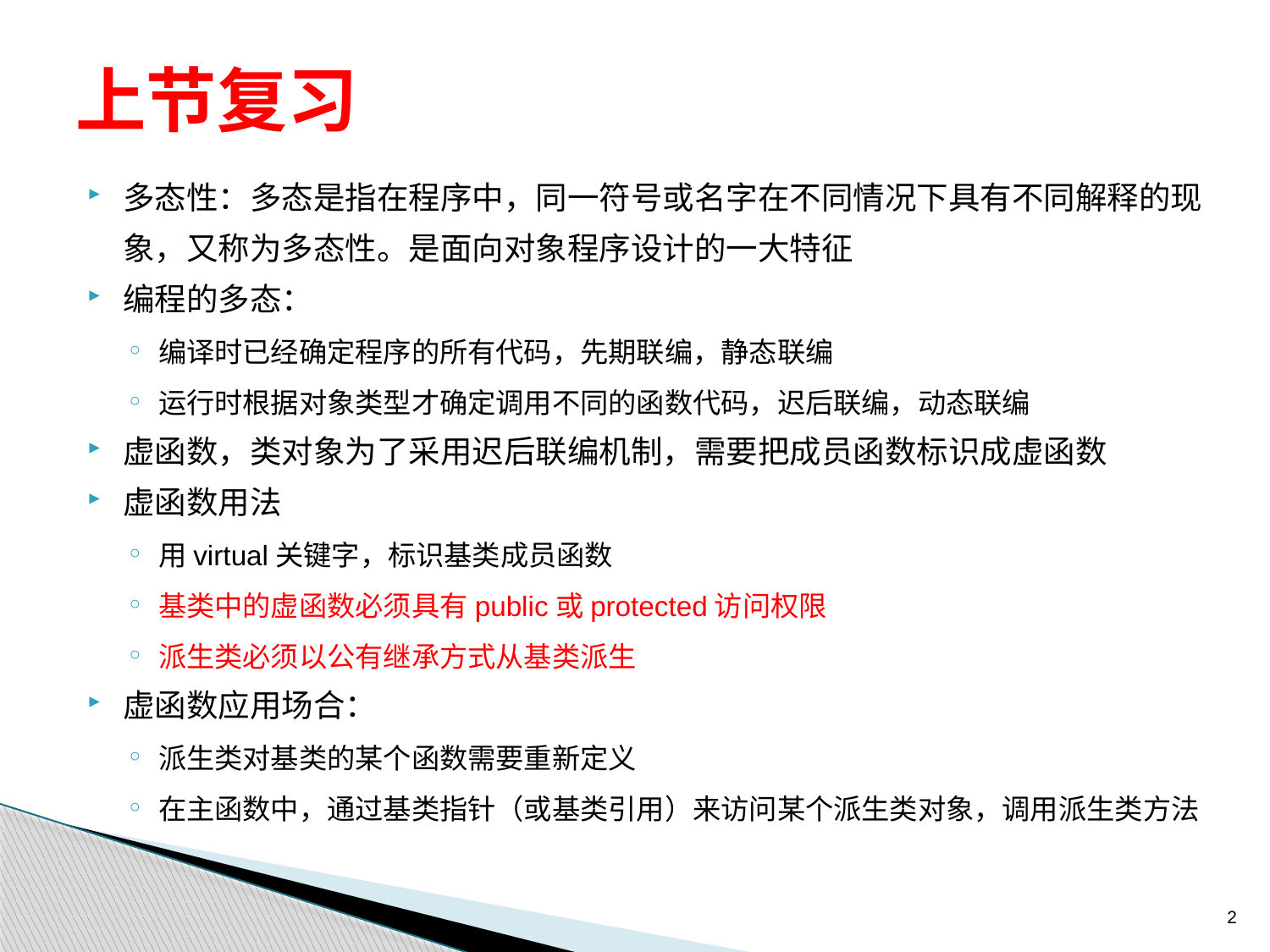

# 上节复习
多态性：多态是指在程序中，同一符号或名字在不同情况下具有不同解释的现象，又称为多态性。是面向对象程序设计的一大特征
编程的多态：
编译时已经确定程序的所有代码，先期联编，静态联编
运行时根据对象类型才确定调用不同的函数代码，迟后联编，动态联编
虚函数，类对象为了采用迟后联编机制，需要把成员函数标识成虚函数
虚函数用法
用virtual关键字，标识基类成员函数
基类中的虚函数必须具有public或protected访问权限
派生类必须以公有继承方式从基类派生
虚函数应用场合：
派生类对基类的某个函数需要重新定义
在主函数中，通过基类指针（或基类引用）来访问某个派生类对象，调用派生类方法

2